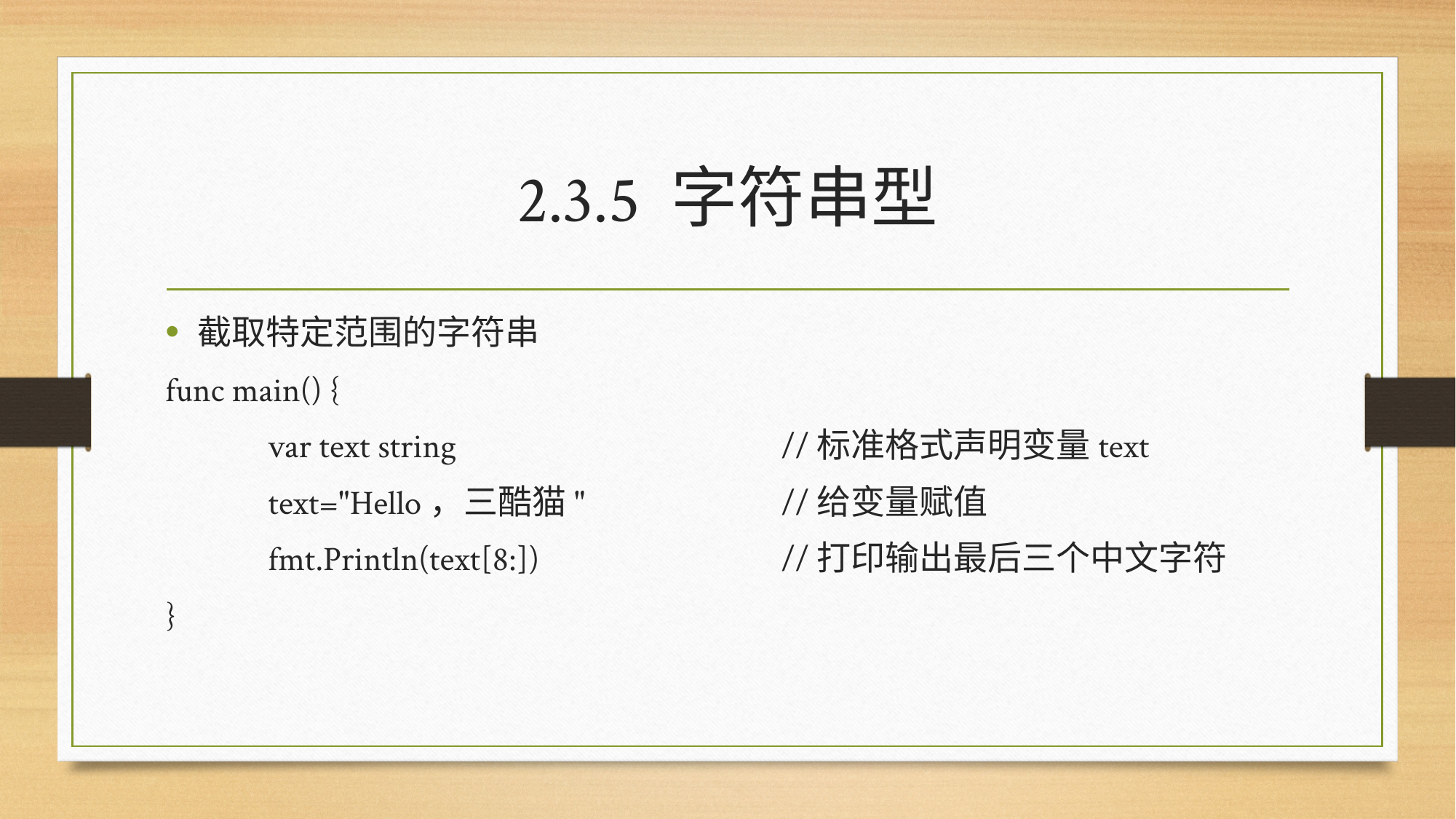

# 2.3.5 字符串型
截取特定范围的字符串
func main() {
	var text string                  			//标准格式声明变量text
	text="Hello，三酷猫"             	//给变量赋值
	fmt.Println(text[8:])           			//打印输出最后三个中文字符
}